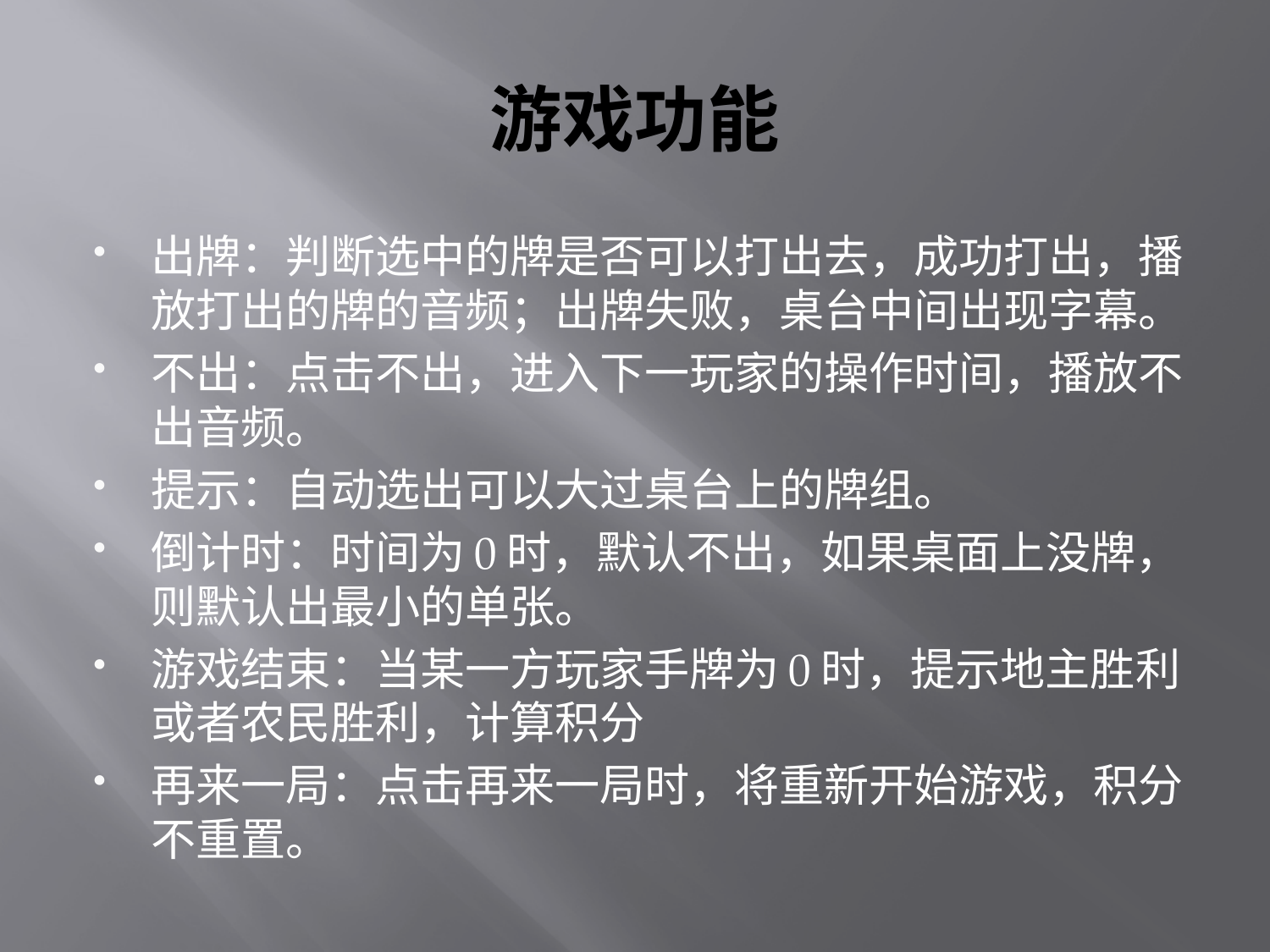

# 游戏功能
出牌：判断选中的牌是否可以打出去，成功打出，播放打出的牌的音频；出牌失败，桌台中间出现字幕。
不出：点击不出，进入下一玩家的操作时间，播放不出音频。
提示：自动选出可以大过桌台上的牌组。
倒计时：时间为0时，默认不出，如果桌面上没牌，则默认出最小的单张。
游戏结束：当某一方玩家手牌为0时，提示地主胜利或者农民胜利，计算积分
再来一局：点击再来一局时，将重新开始游戏，积分不重置。